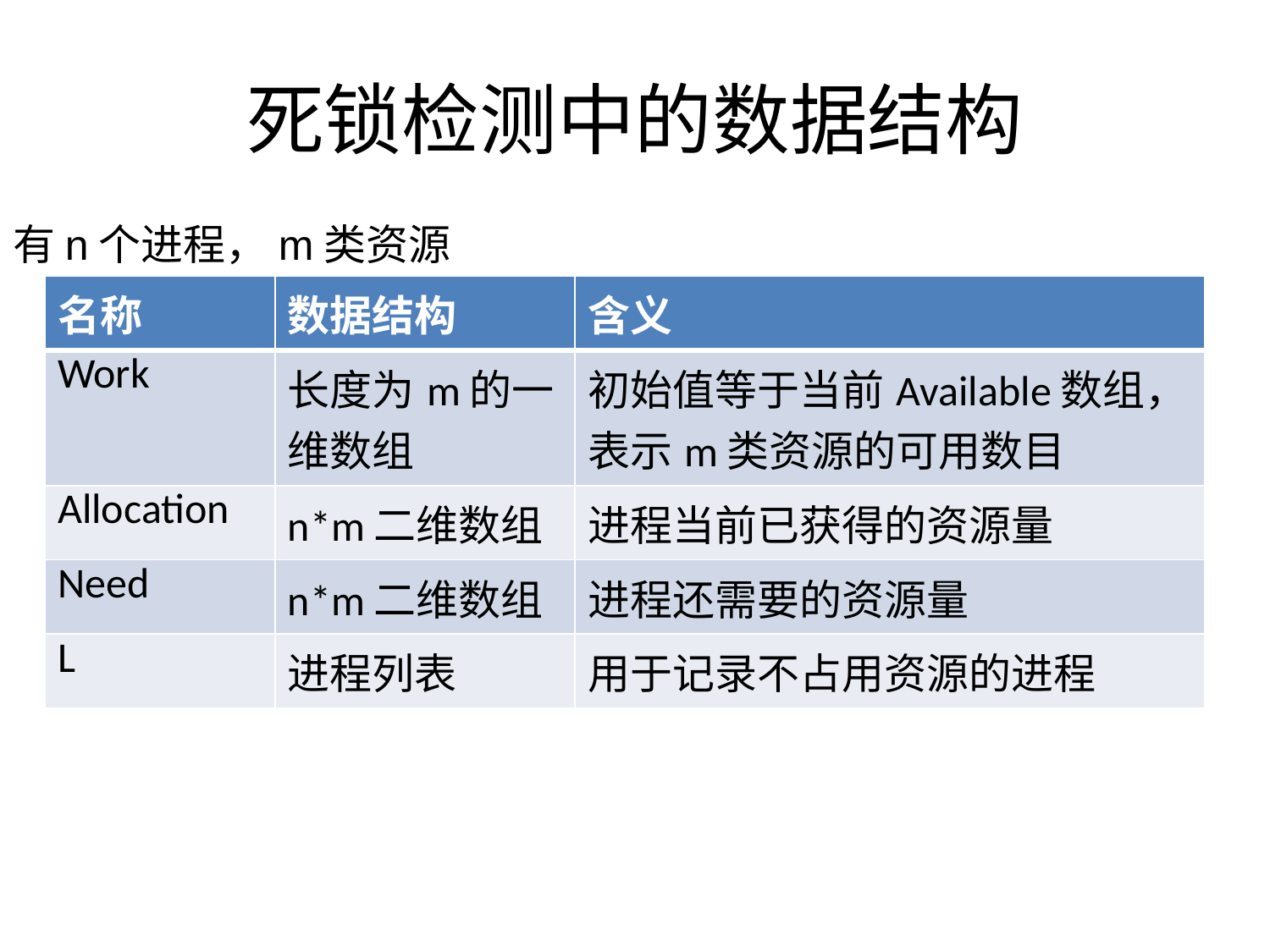

# 死锁检测中的数据结构
有n个进程，m类资源
| 名称 | 数据结构 | 含义 |
| --- | --- | --- |
| Work | 长度为m的一维数组 | 初始值等于当前Available数组，表示m类资源的可用数目 |
| Allocation | n\*m二维数组 | 进程当前已获得的资源量 |
| Need | n\*m二维数组 | 进程还需要的资源量 |
| L | 进程列表 | 用于记录不占用资源的进程 |